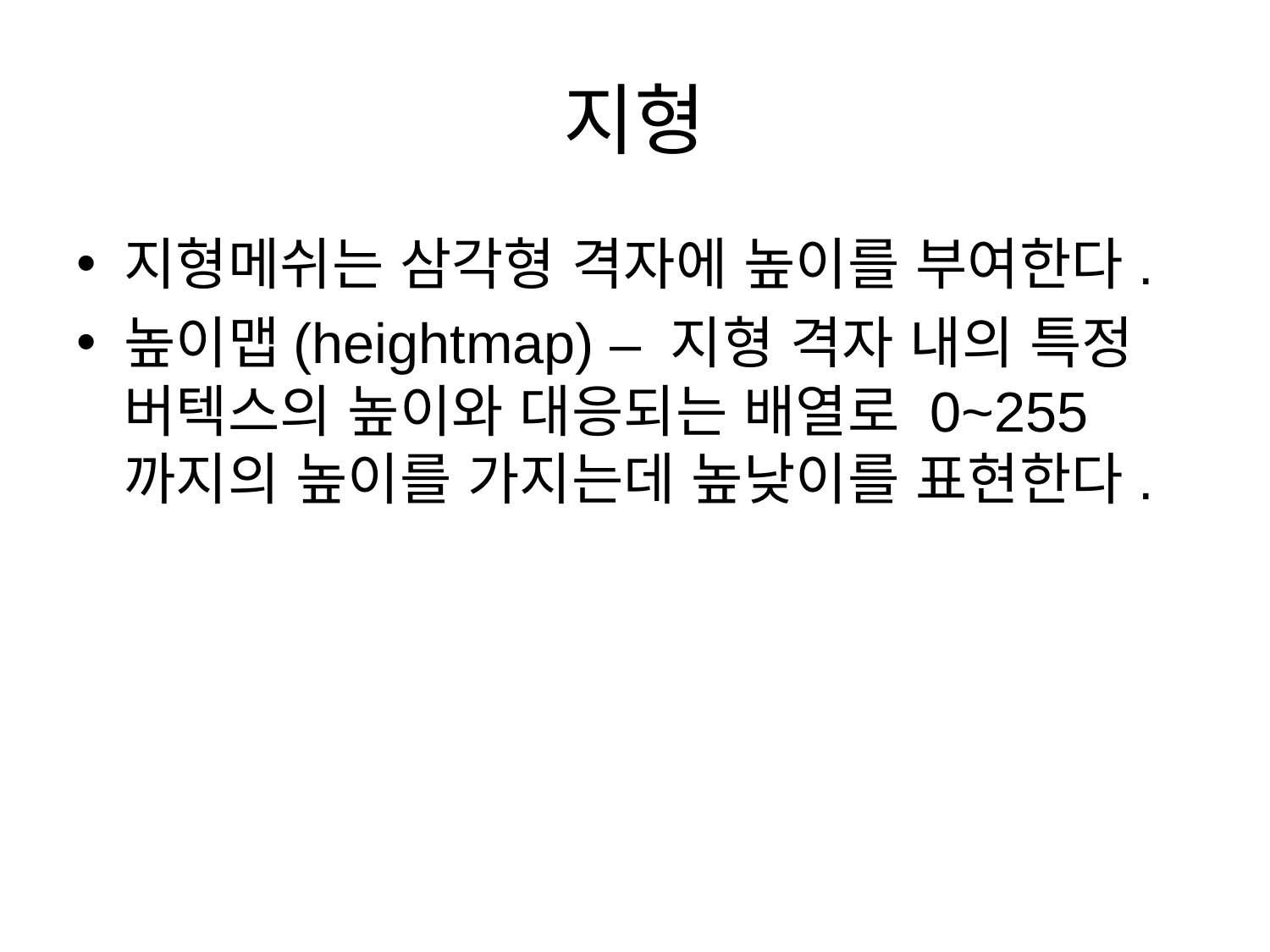

# 지형
지형메쉬는 삼각형 격자에 높이를 부여한다.
높이맵(heightmap) – 지형 격자 내의 특정 버텍스의 높이와 대응되는 배열로 0~255까지의 높이를 가지는데 높낮이를 표현한다.